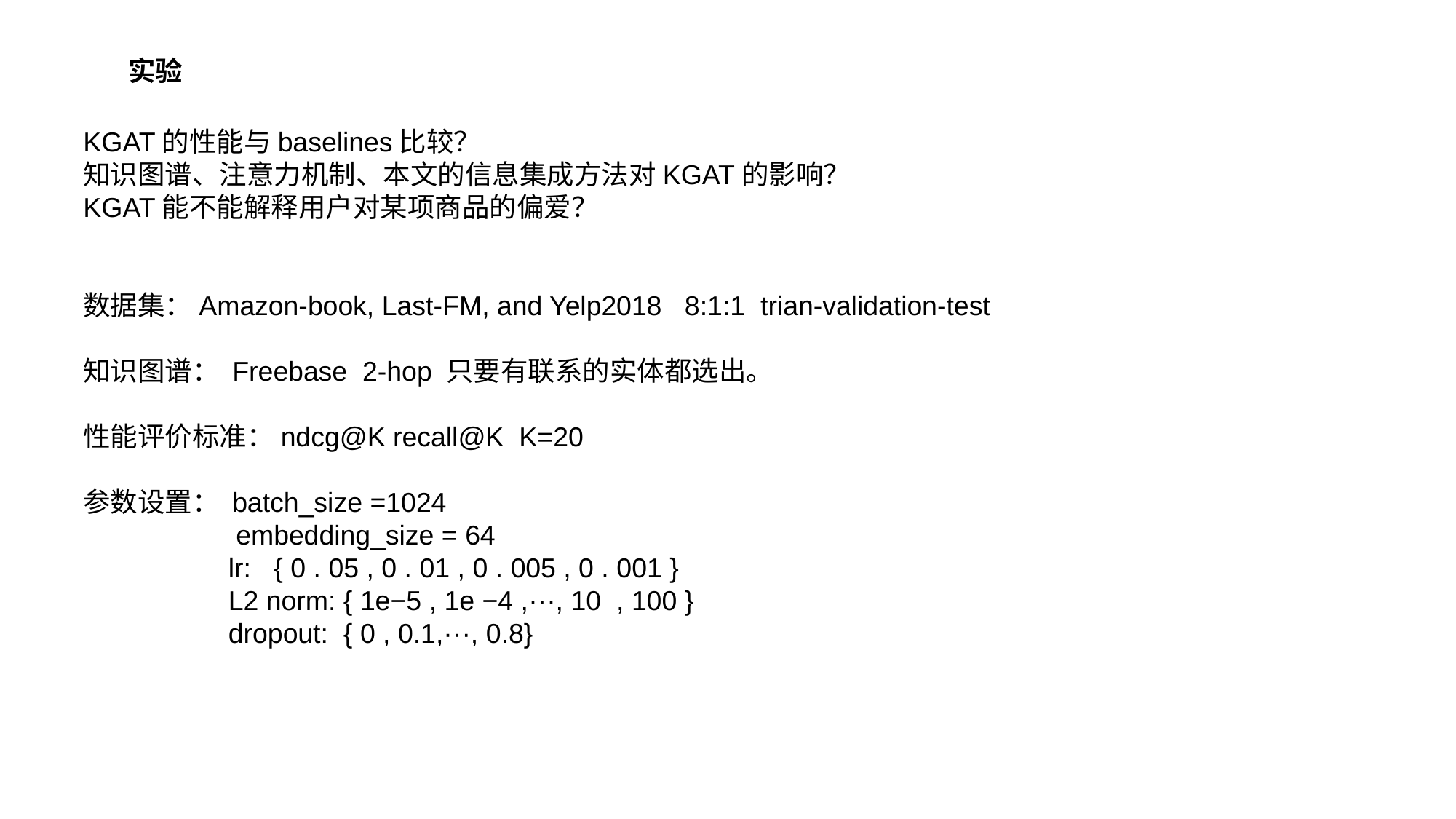

实验
KGAT的性能与baselines比较？
知识图谱、注意力机制、本文的信息集成方法对KGAT的影响？
KGAT能不能解释用户对某项商品的偏爱？

数据集：Amazon-book, Last-FM, and Yelp2018   8:1:1  trian-validation-test

知识图谱： Freebase  2-hop 只要有联系的实体都选出。

性能评价标准：ndcg@K recall@K  K=20

参数设置： batch_size =1024
                    embedding_size = 64
                   lr:   { 0 . 05 , 0 . 01 , 0 . 005 , 0 . 001 }
                   L2 norm: { 1e−5 , 1e −4 ,···, 10  , 100 }
                   dropout:  { 0 , 0.1,···, 0.8}